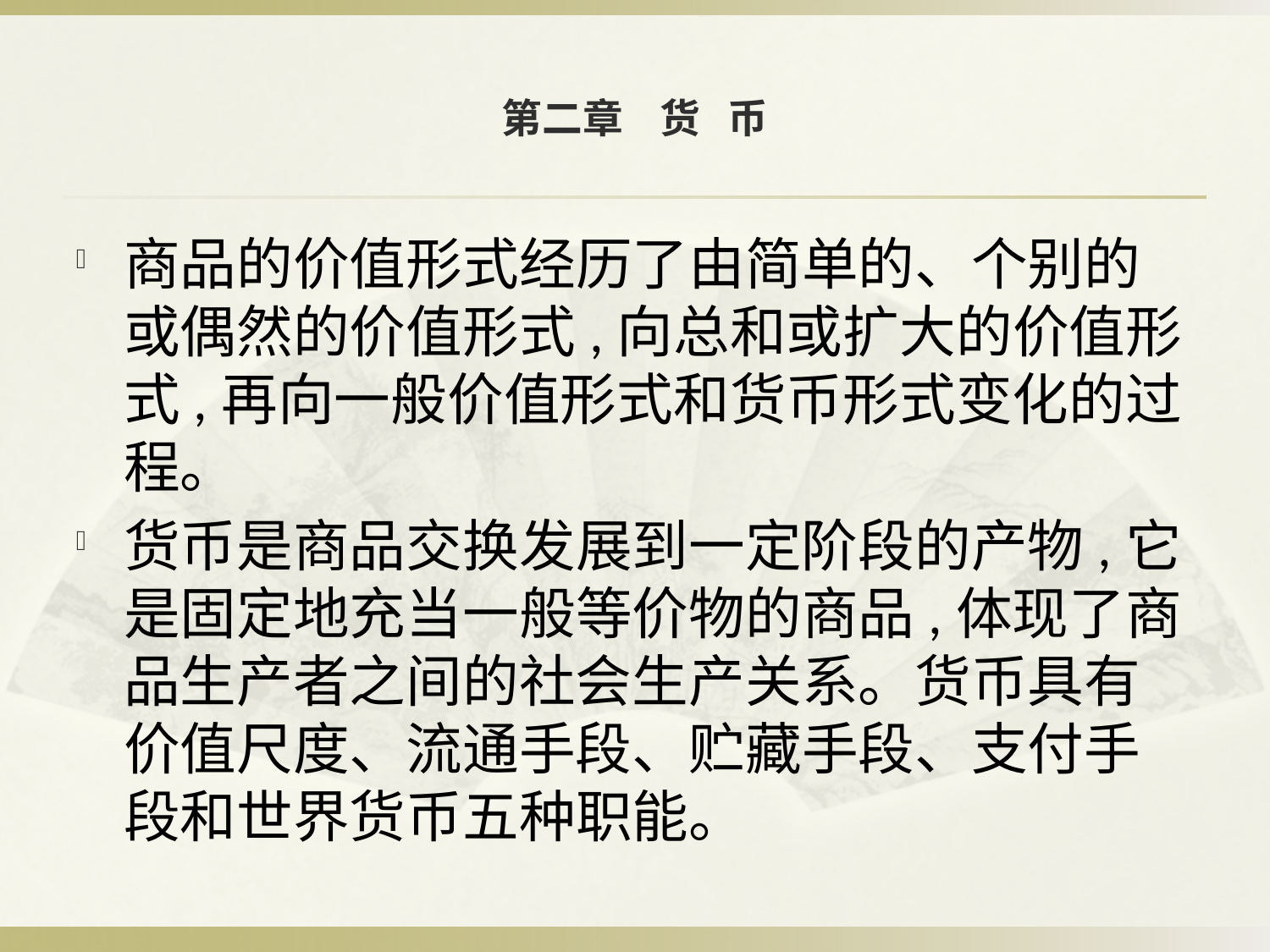

# 第二章    货   币
商品的价值形式经历了由简单的、个别的或偶然的价值形式,向总和或扩大的价值形式,再向一般价值形式和货币形式变化的过程。
货币是商品交换发展到一定阶段的产物,它是固定地充当一般等价物的商品,体现了商品生产者之间的社会生产关系。货币具有价值尺度、流通手段、贮藏手段、支付手段和世界货币五种职能。